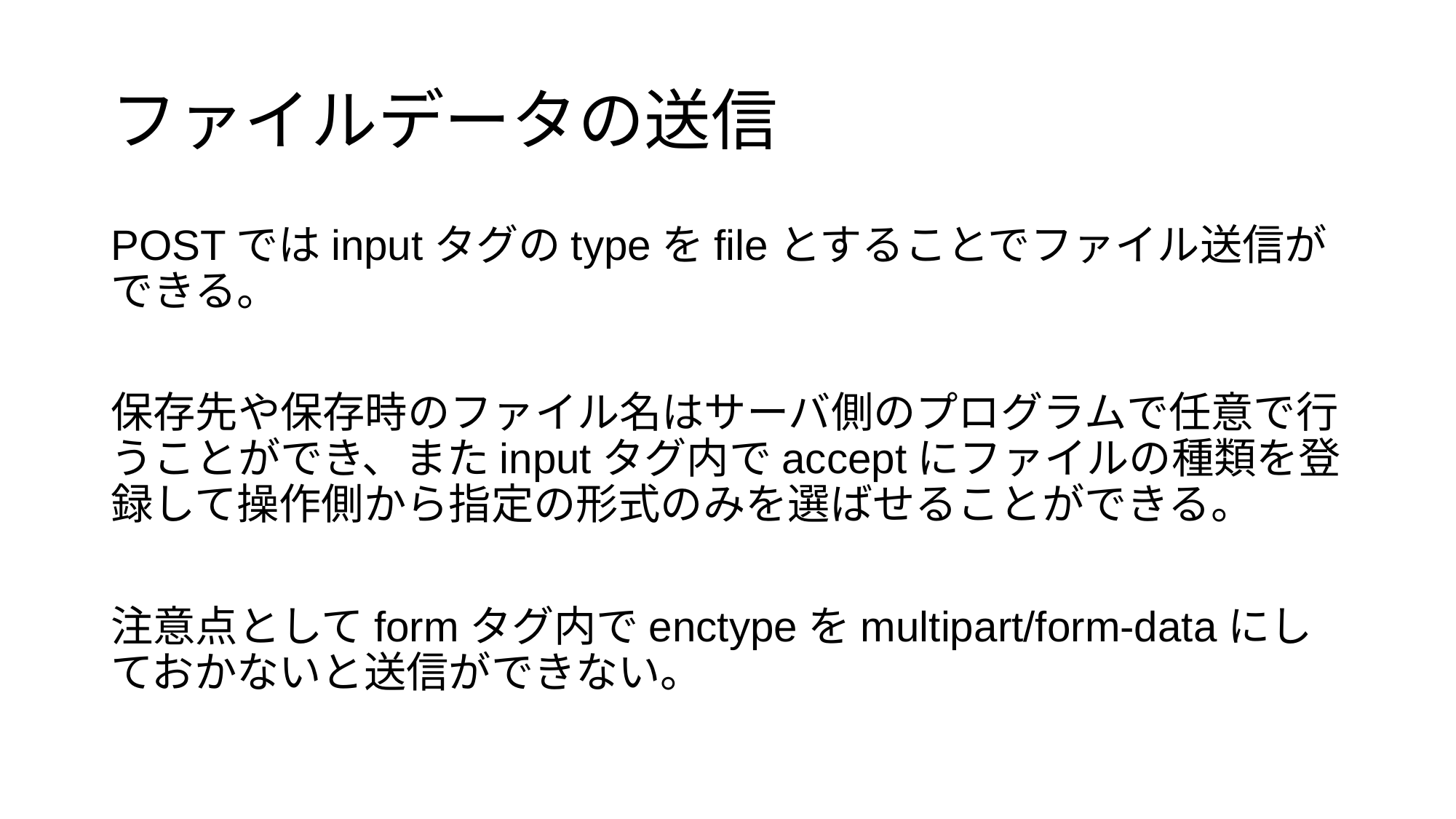

# ファイルデータの送信
POSTではinputタグのtypeをfileとすることでファイル送信ができる。

保存先や保存時のファイル名はサーバ側のプログラムで任意で行うことができ、またinputタグ内でacceptにファイルの種類を登録して操作側から指定の形式のみを選ばせることができる。

注意点としてformタグ内でenctypeをmultipart/form-dataにしておかないと送信ができない。